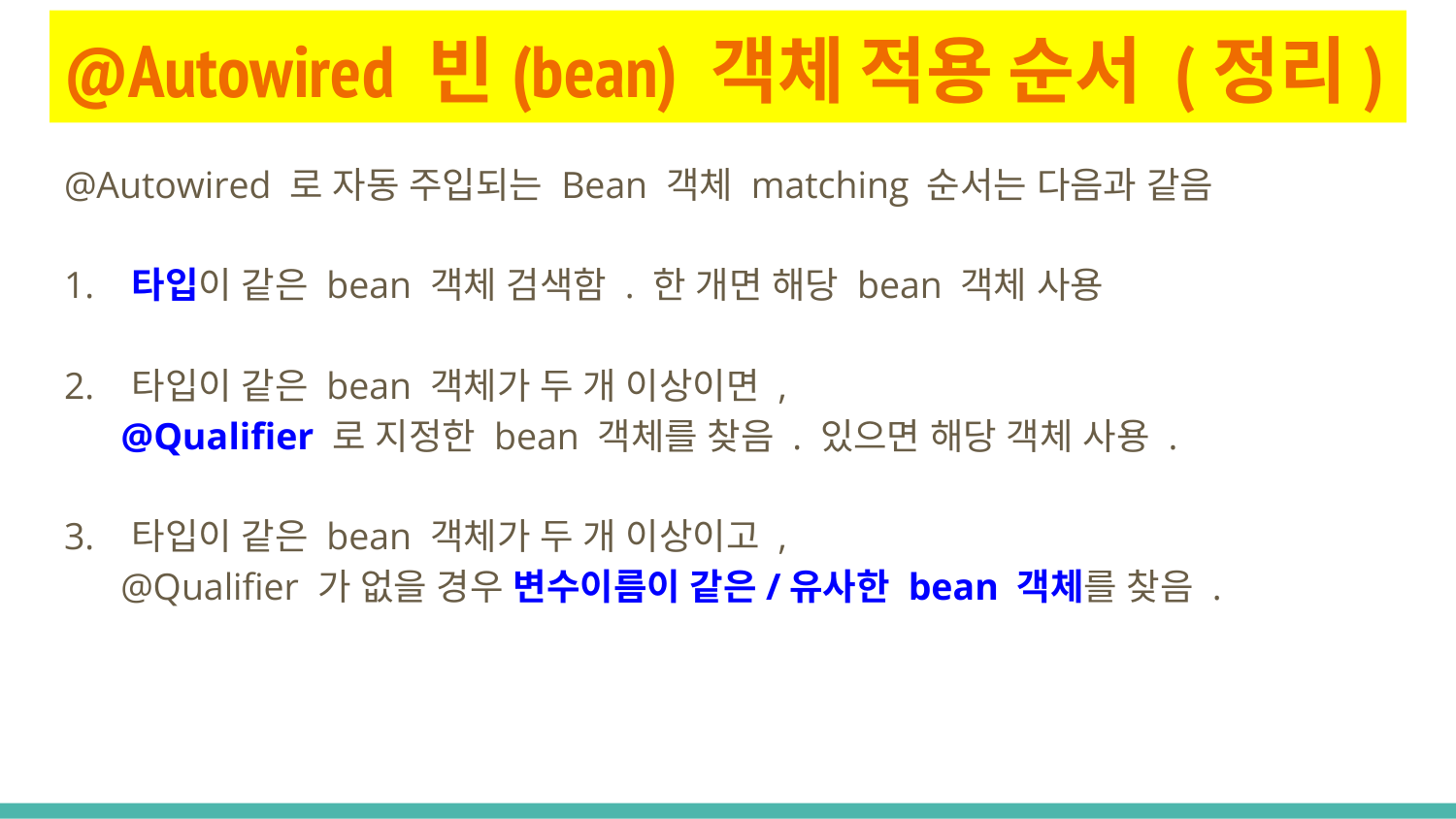

# @Autowired 빈(bean) 객체 적용 순서 (정리)
@Autowired 로 자동 주입되는 Bean 객체 matching 순서는 다음과 같음
1.   타입이 같은 bean 객체 검색함 . 한 개면 해당 bean 객체 사용
2.   타입이 같은 bean 객체가 두 개 이상이면 ,
      @Qualifier 로 지정한 bean 객체를 찾음 . 있으면 해당 객체 사용 .
3.   타입이 같은 bean 객체가 두 개 이상이고 ,
      @Qualifier 가 없을 경우 변수이름이 같은/유사한 bean 객체를 찾음 .